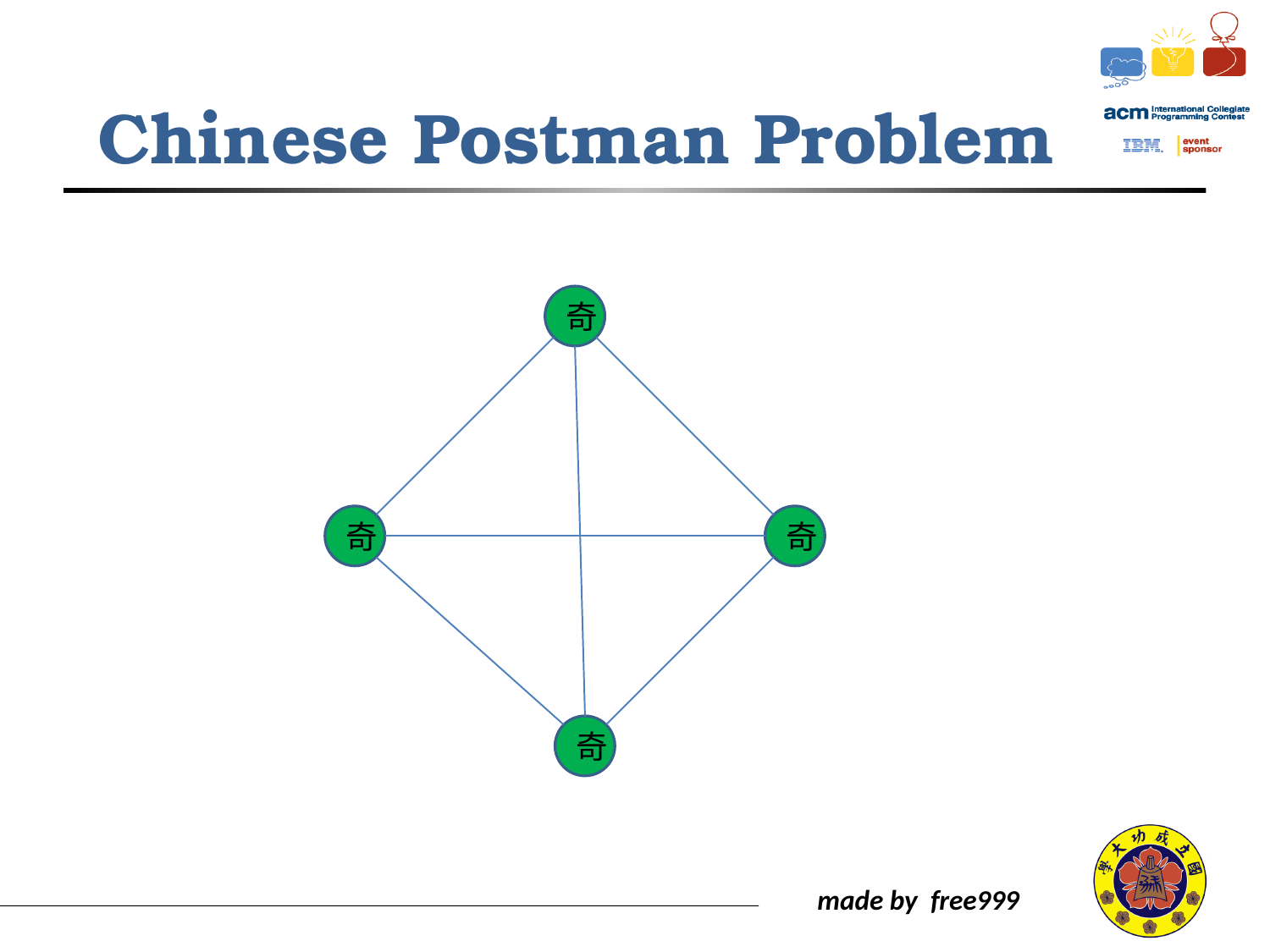

# Chinese Postman Problem
奇
奇
奇
奇